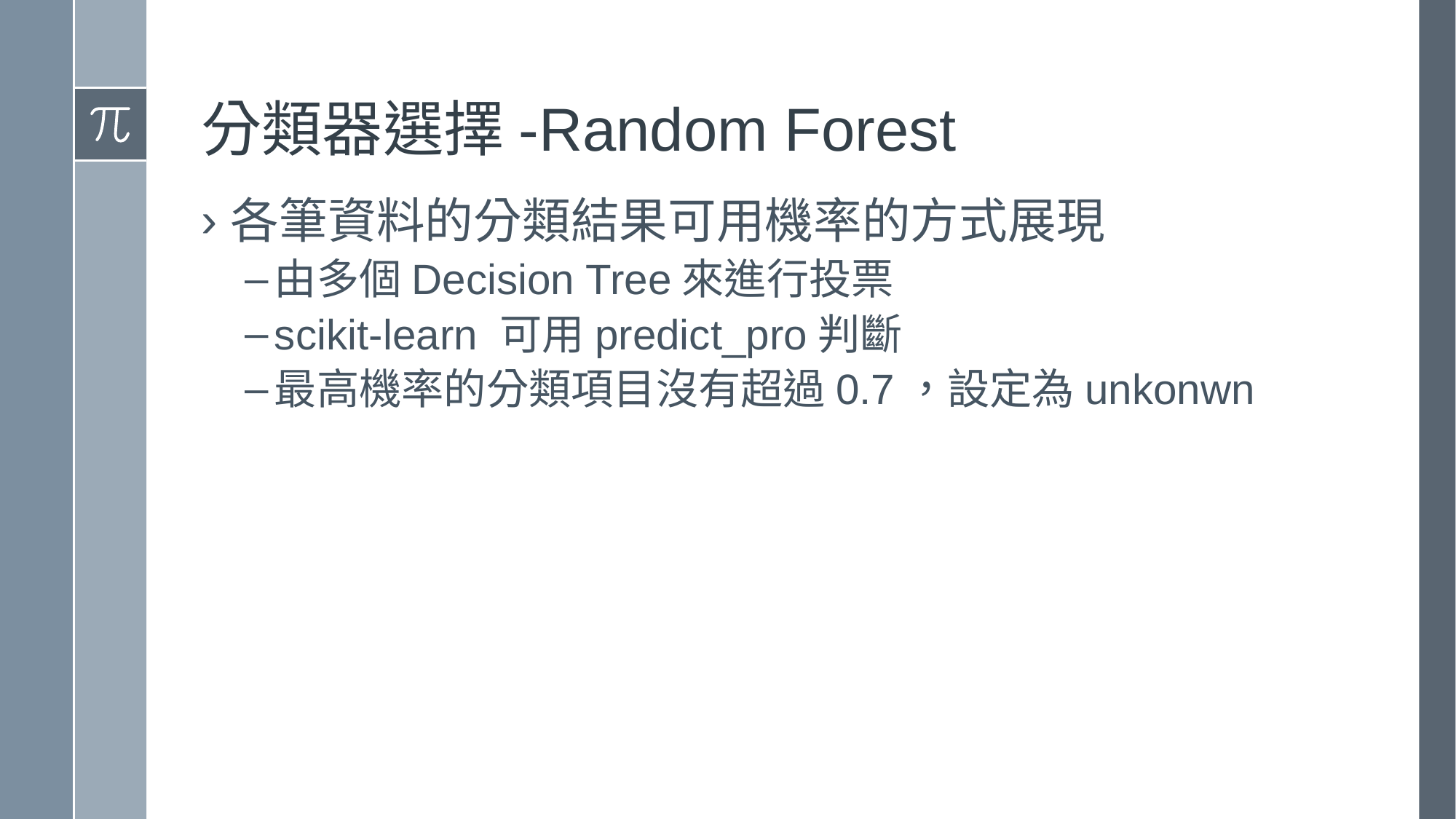

# 分類器選擇-Random Forest
各筆資料的分類結果可用機率的方式展現
由多個Decision Tree來進行投票
scikit-learn 可用predict_pro判斷
最高機率的分類項目沒有超過0.7，設定為unkonwn